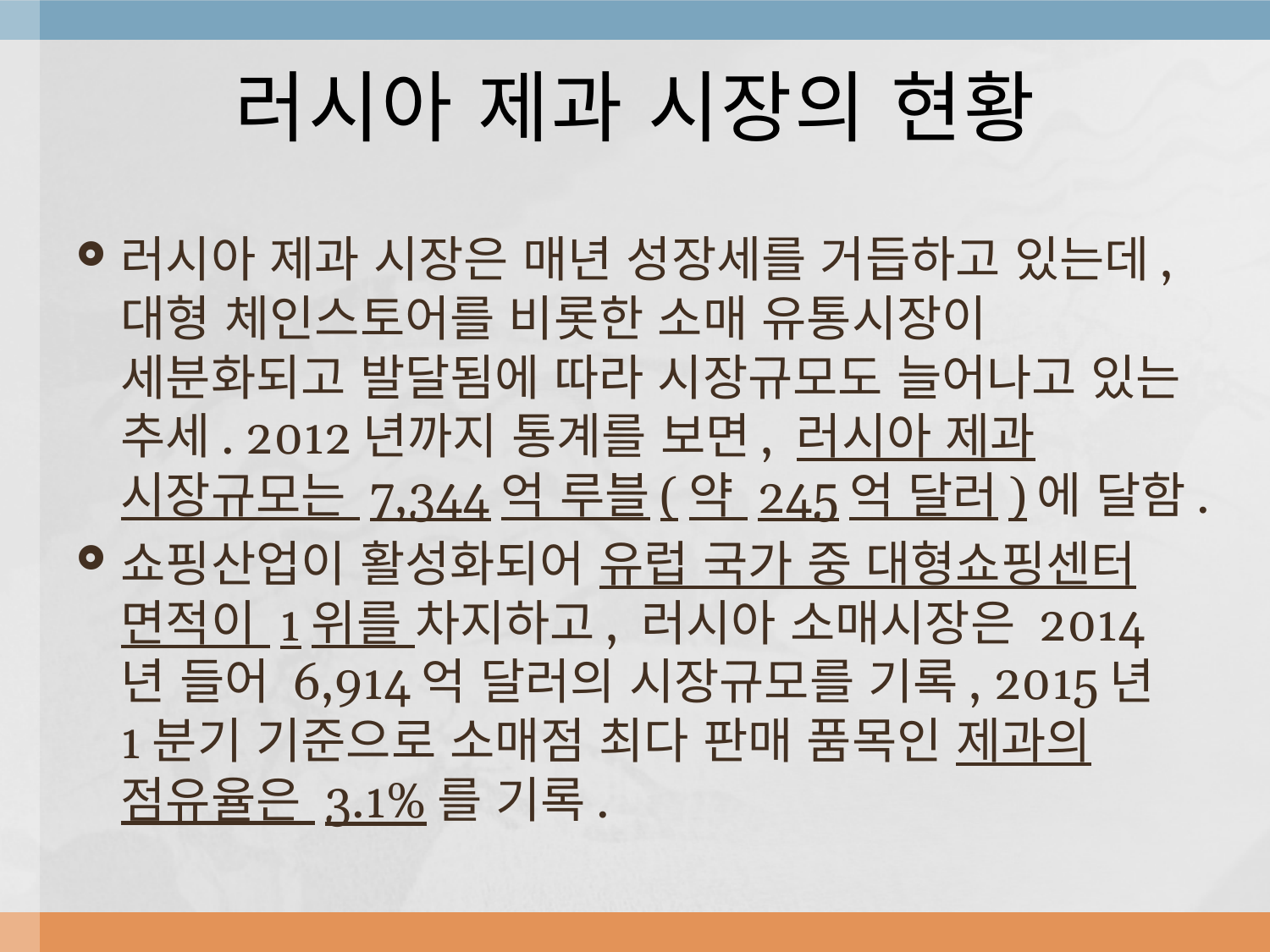

# 러시아 제과 시장의 현황
러시아 제과 시장은 매년 성장세를 거듭하고 있는데, 대형 체인스토어를 비롯한 소매 유통시장이 세분화되고 발달됨에 따라 시장규모도 늘어나고 있는 추세. 2012년까지 통계를 보면, 러시아 제과 시장규모는 7,344억 루블(약 245억 달러)에 달함.
쇼핑산업이 활성화되어 유럽 국가 중 대형쇼핑센터 면적이 1위를 차지하고, 러시아 소매시장은 2014년 들어 6,914억 달러의 시장규모를 기록, 2015년 1분기 기준으로 소매점 최다 판매 품목인 제과의 점유율은 3.1%를 기록.